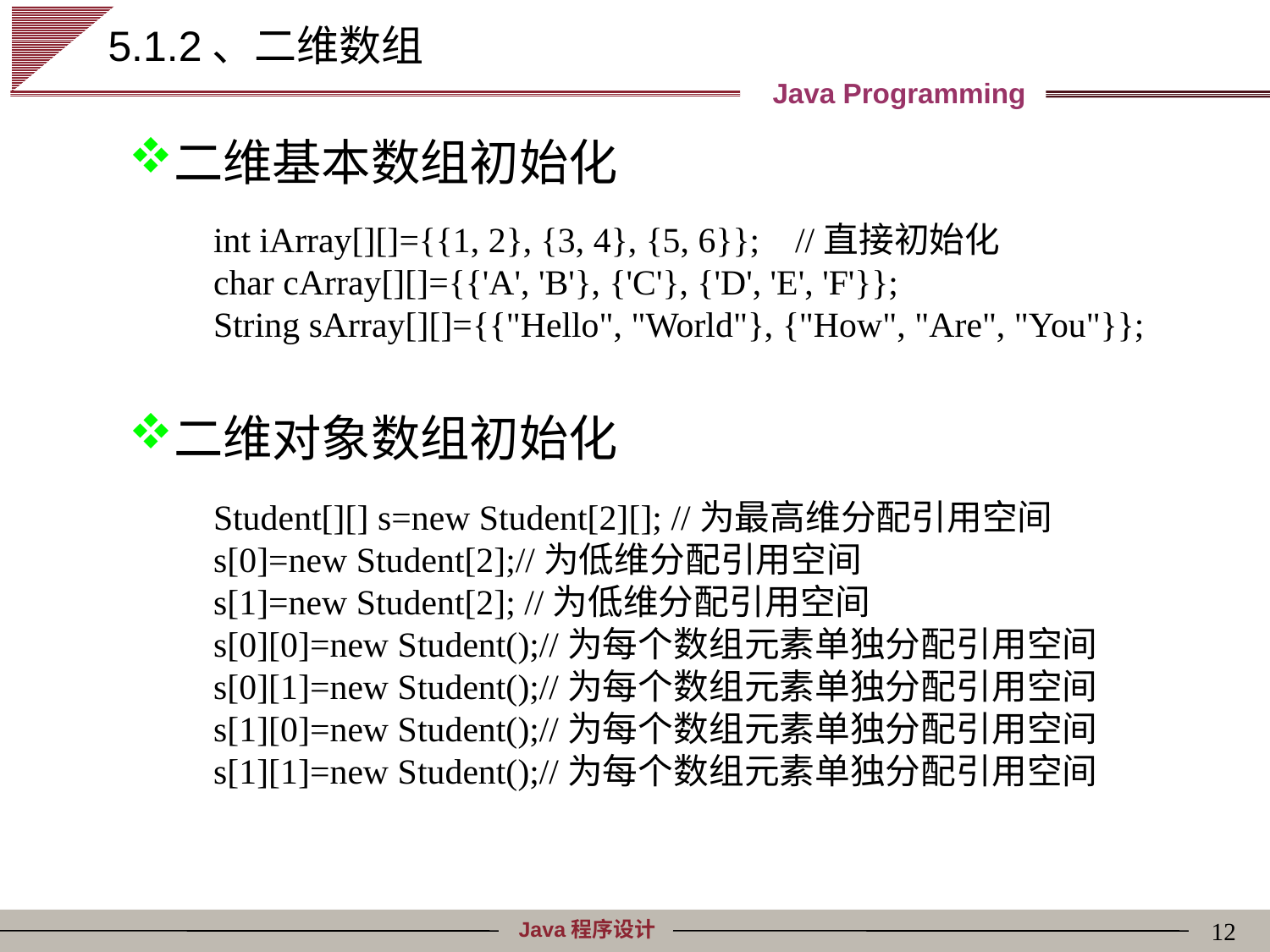

# 5.1.2、二维数组
二维基本数组初始化
int iArray[][]={{1, 2}, {3, 4}, {5, 6}};    //直接初始化
char cArray[][]={{'A', 'B'}, {'C'}, {'D', 'E', 'F'}};
String sArray[][]={{"Hello", "World"}, {"How", "Are", "You"}};
二维对象数组初始化
Student[][] s=new Student[2][]; //为最高维分配引用空间
s[0]=new Student[2];//为低维分配引用空间
s[1]=new Student[2]; //为低维分配引用空间
s[0][0]=new Student();//为每个数组元素单独分配引用空间
s[0][1]=new Student();//为每个数组元素单独分配引用空间
s[1][0]=new Student();//为每个数组元素单独分配引用空间
s[1][1]=new Student();//为每个数组元素单独分配引用空间